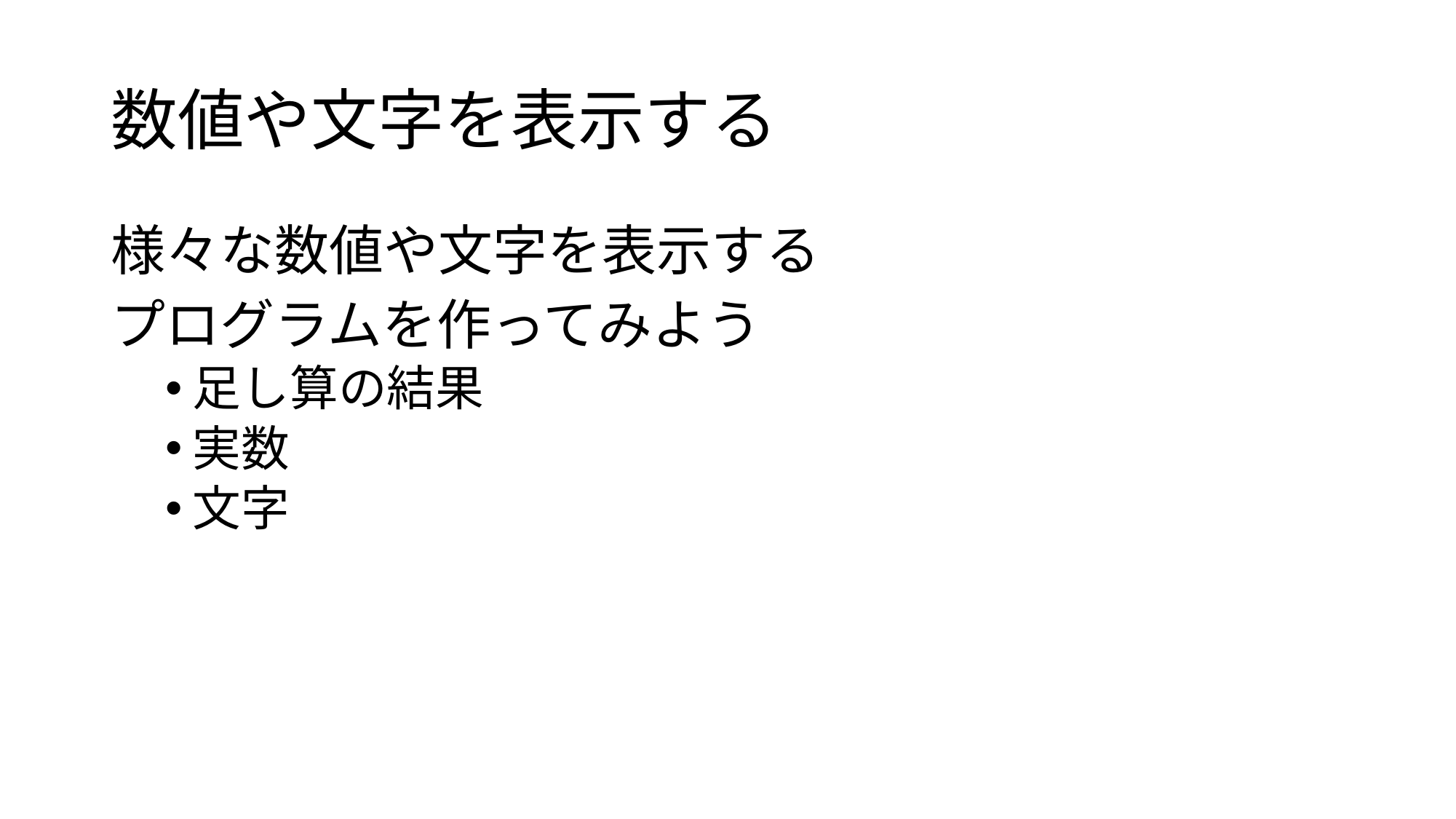

# 数値や文字を表示する
様々な数値や文字を表示する
プログラムを作ってみよう
足し算の結果
実数
文字